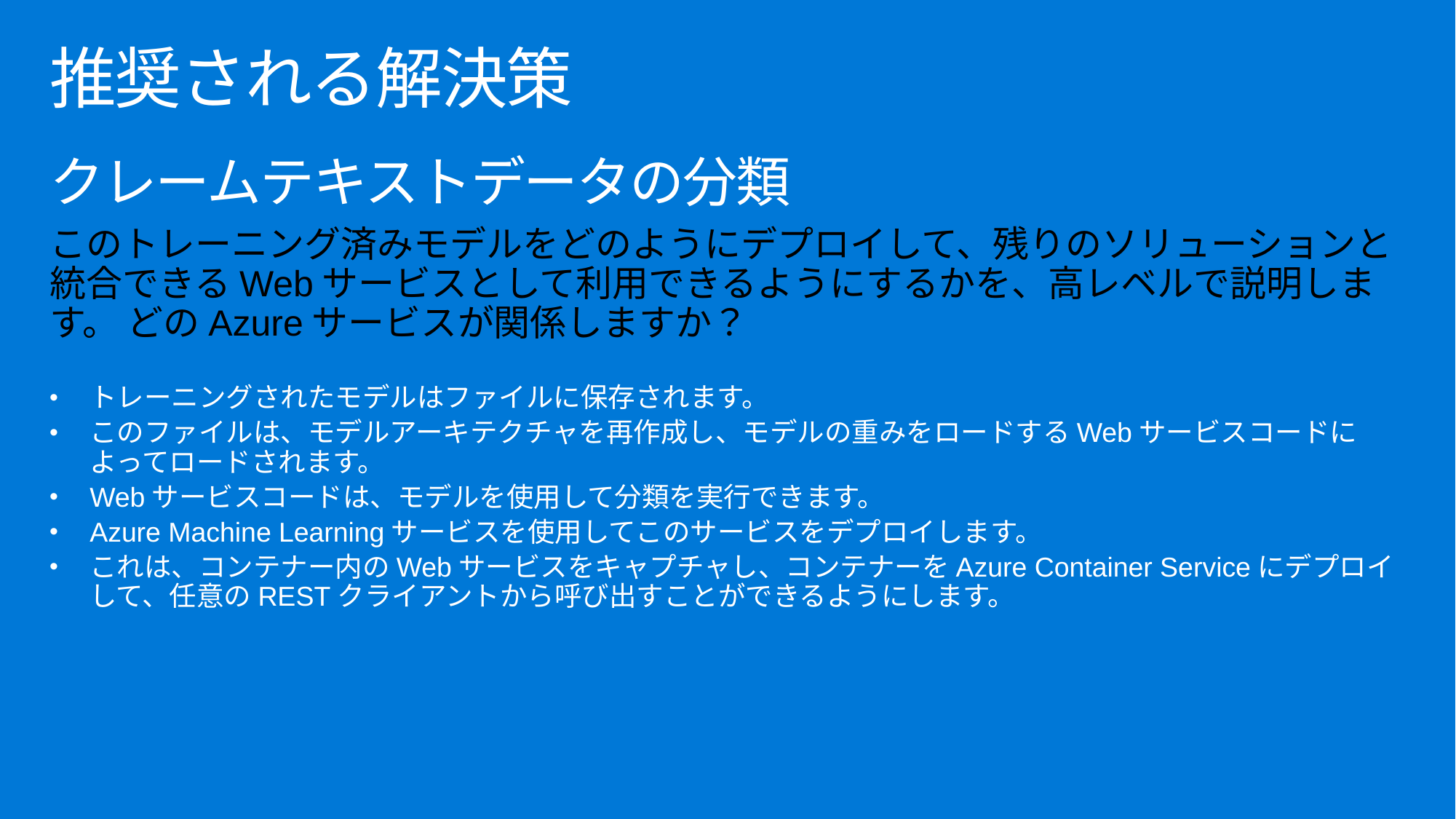

# 推奨される解決策
クレームテキストデータの分類
このトレーニング済みモデルをどのようにデプロイして、残りのソリューションと統合できるWebサービスとして利用できるようにするかを、高レベルで説明します。 どのAzureサービスが関係しますか？

トレーニングされたモデルはファイルに保存されます。
このファイルは、モデルアーキテクチャを再作成し、モデルの重みをロードするWebサービスコードによってロードされます。
Webサービスコードは、モデルを使用して分類を実行できます。
Azure Machine Learningサービスを使用してこのサービスをデプロイします。
これは、コンテナー内のWebサービスをキャプチャし、コンテナーをAzure Container Serviceにデプロイして、任意のRESTクライアントから呼び出すことができるようにします。